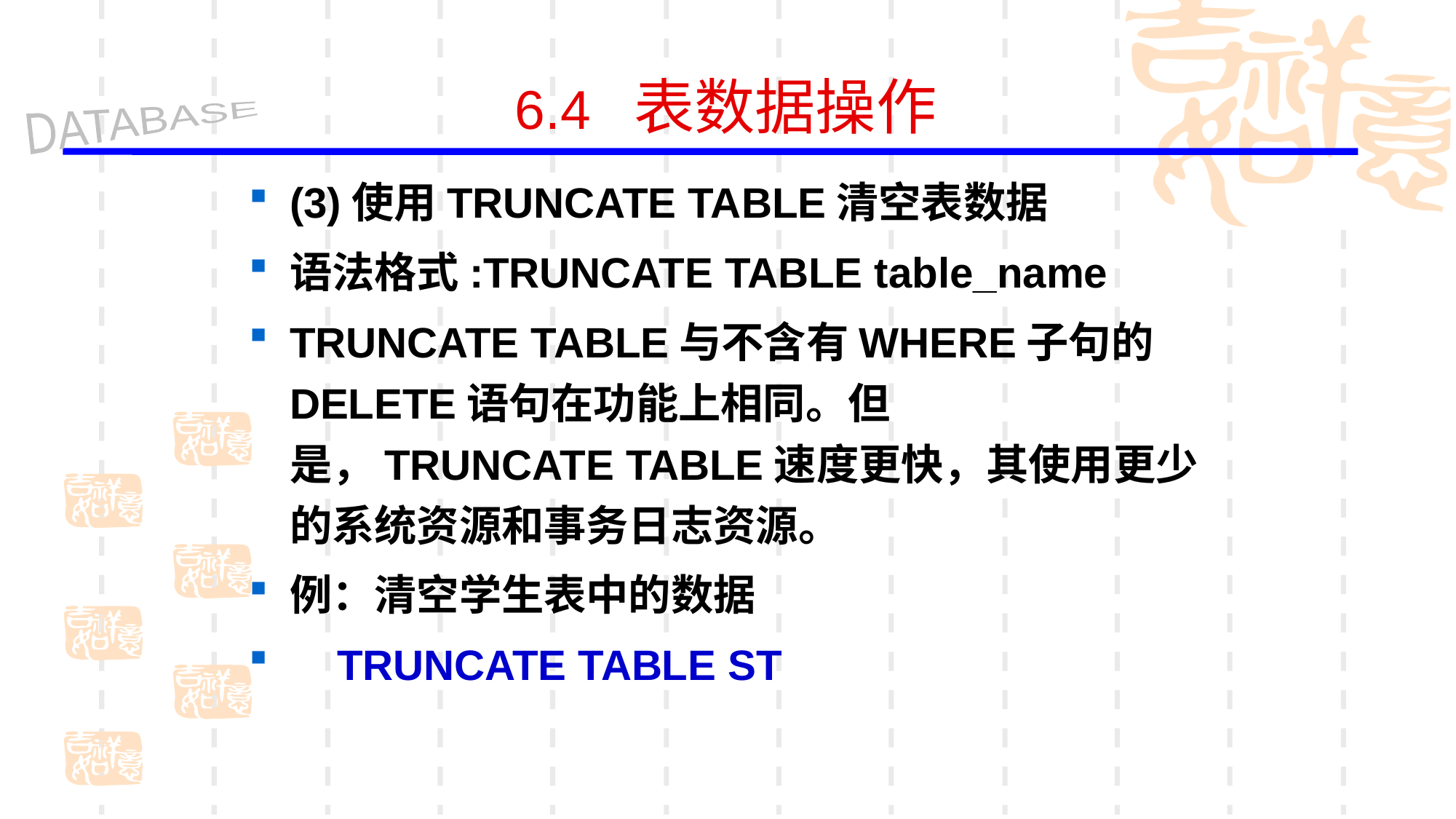

6.4  表数据操作
(3)使用TRUNCATE TABLE清空表数据
语法格式:TRUNCATE TABLE table_name
TRUNCATE TABLE与不含有WHERE子句的DELETE语句在功能上相同。但是，TRUNCATE TABLE速度更快，其使用更少的系统资源和事务日志资源。
例：清空学生表中的数据
    TRUNCATE TABLE ST